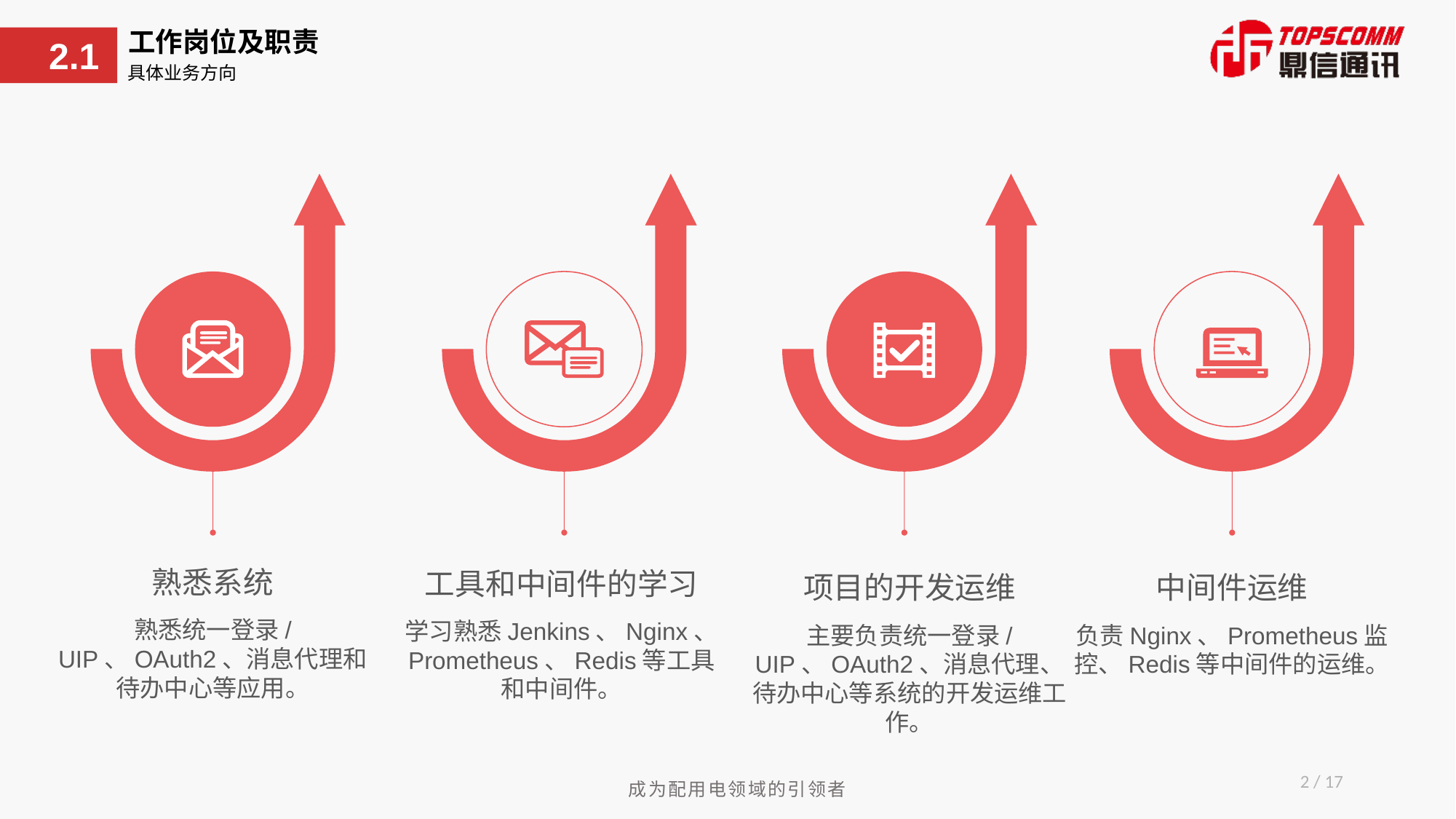

工作岗位及职责

2.1
具体业务方向

熟悉系统
熟悉统一登录/UIP、OAuth2、消息代理和待办中心等应用。
工具和中间件的学习
学习熟悉Jenkins、Nginx、 Prometheus、Redis等工具和中间件。
项目的开发运维
主要负责统一登录/UIP、OAuth2、消息代理、待办中心等系统的开发运维工作。
中间件运维
负责Nginx、Prometheus监控、Redis等中间件的运维。
2 / 17